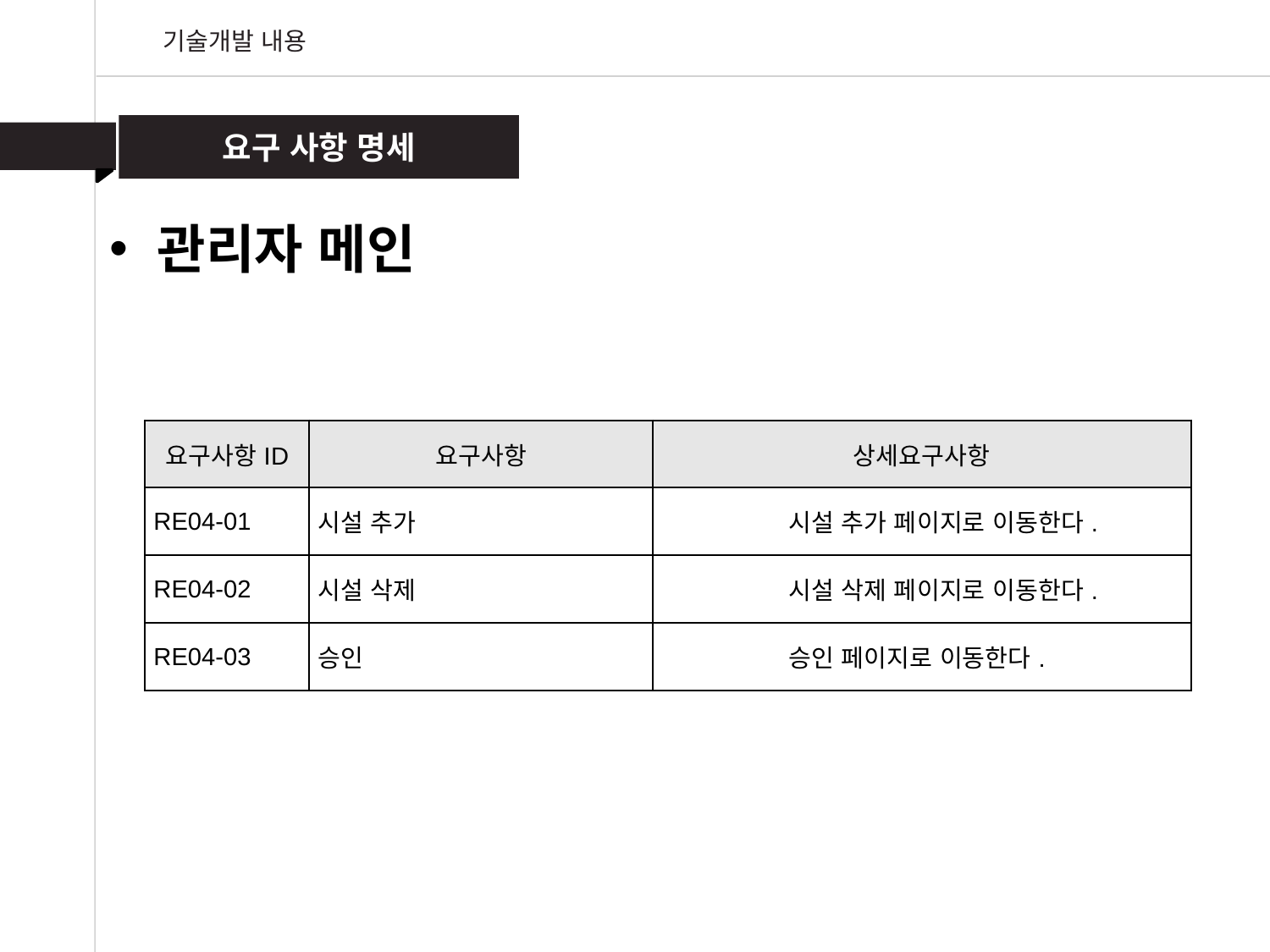

기술개발 내용
요구 사항 명세

관리자 메인
| 요구사항ID | 요구사항 | 상세요구사항 |
| --- | --- | --- |
| RE04-01 | 시설 추가 | 시설 추가 페이지로 이동한다. |
| RE04-02 | 시설 삭제 | 시설 삭제 페이지로 이동한다. |
| RE04-03 | 승인 | 승인 페이지로 이동한다. |